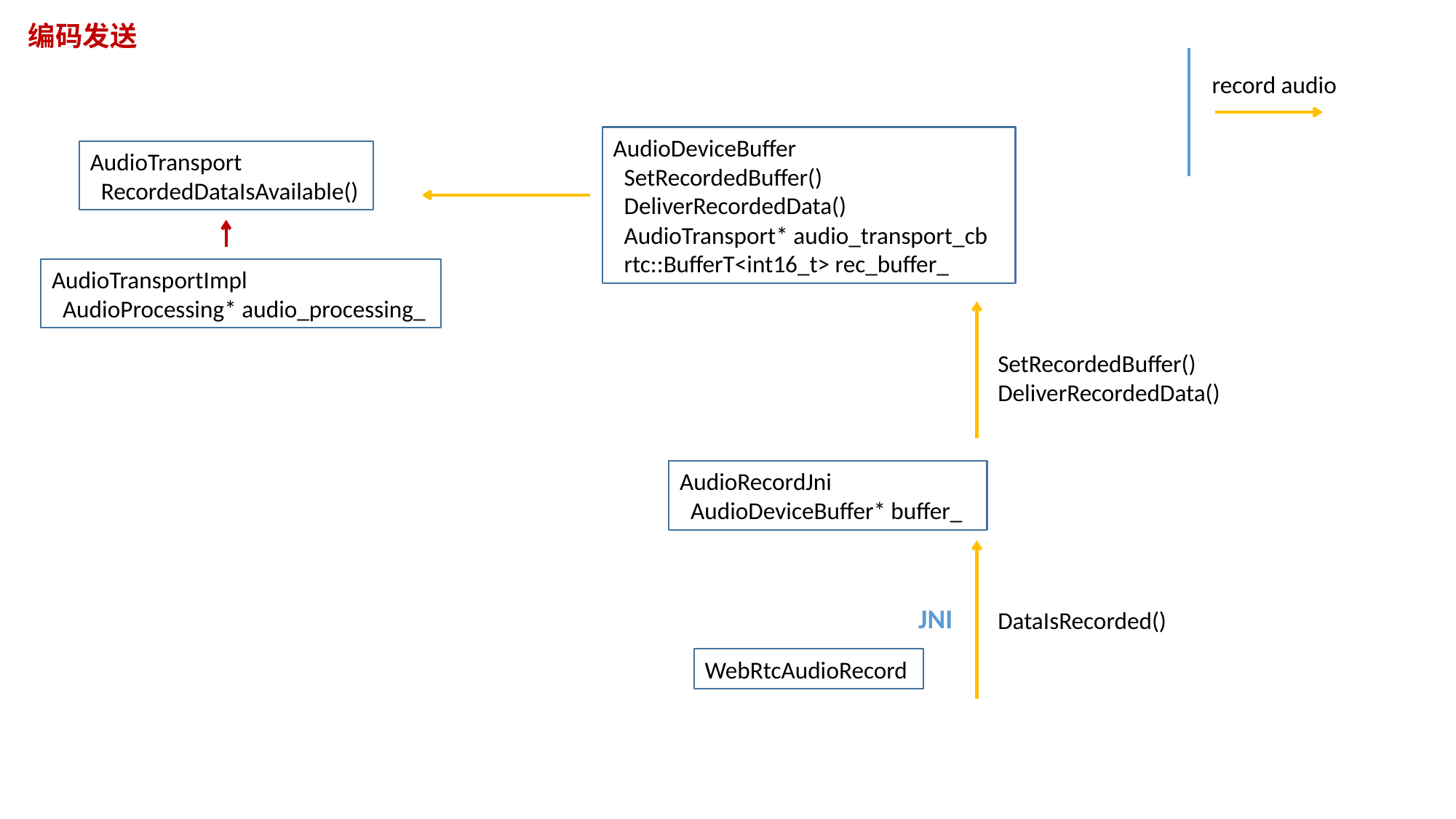

编码发送
record audio
AudioDeviceBuffer
  SetRecordedBuffer()
  DeliverRecordedData()
  AudioTransport* audio_transport_cb
  rtc::BufferT<int16_t> rec_buffer_
AudioTransport
  RecordedDataIsAvailable()
AudioTransportImpl
  AudioProcessing* audio_processing_
SetRecordedBuffer()
DeliverRecordedData()
AudioRecordJni
  AudioDeviceBuffer* buffer_
JNI
DataIsRecorded()
WebRtcAudioRecord